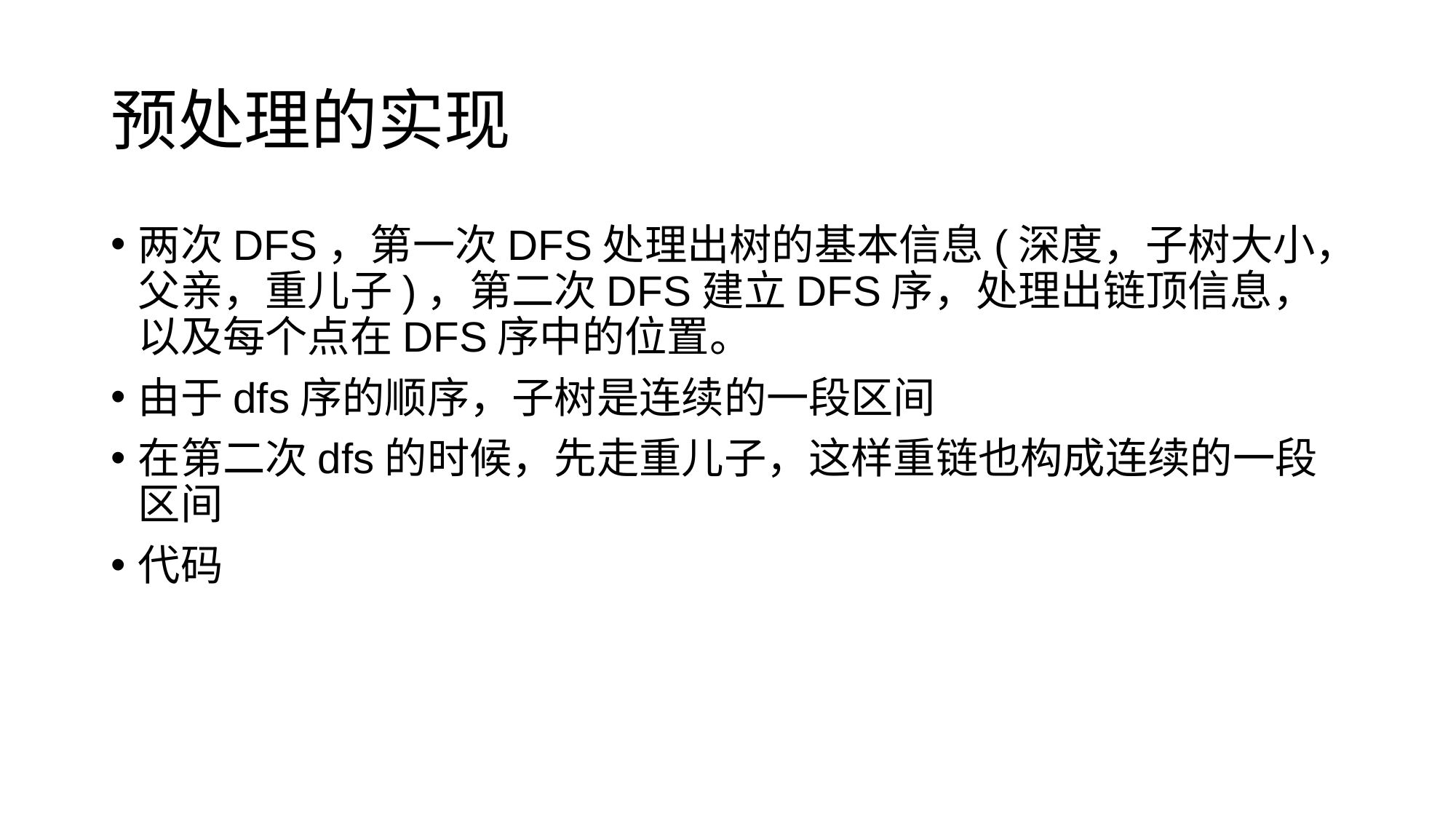

# 预处理的实现
两次DFS，第一次DFS处理出树的基本信息(深度，子树大小，父亲，重儿子)，第二次DFS建立DFS序，处理出链顶信息，以及每个点在DFS序中的位置。
由于dfs序的顺序，子树是连续的一段区间
在第二次dfs的时候，先走重儿子，这样重链也构成连续的一段区间
代码